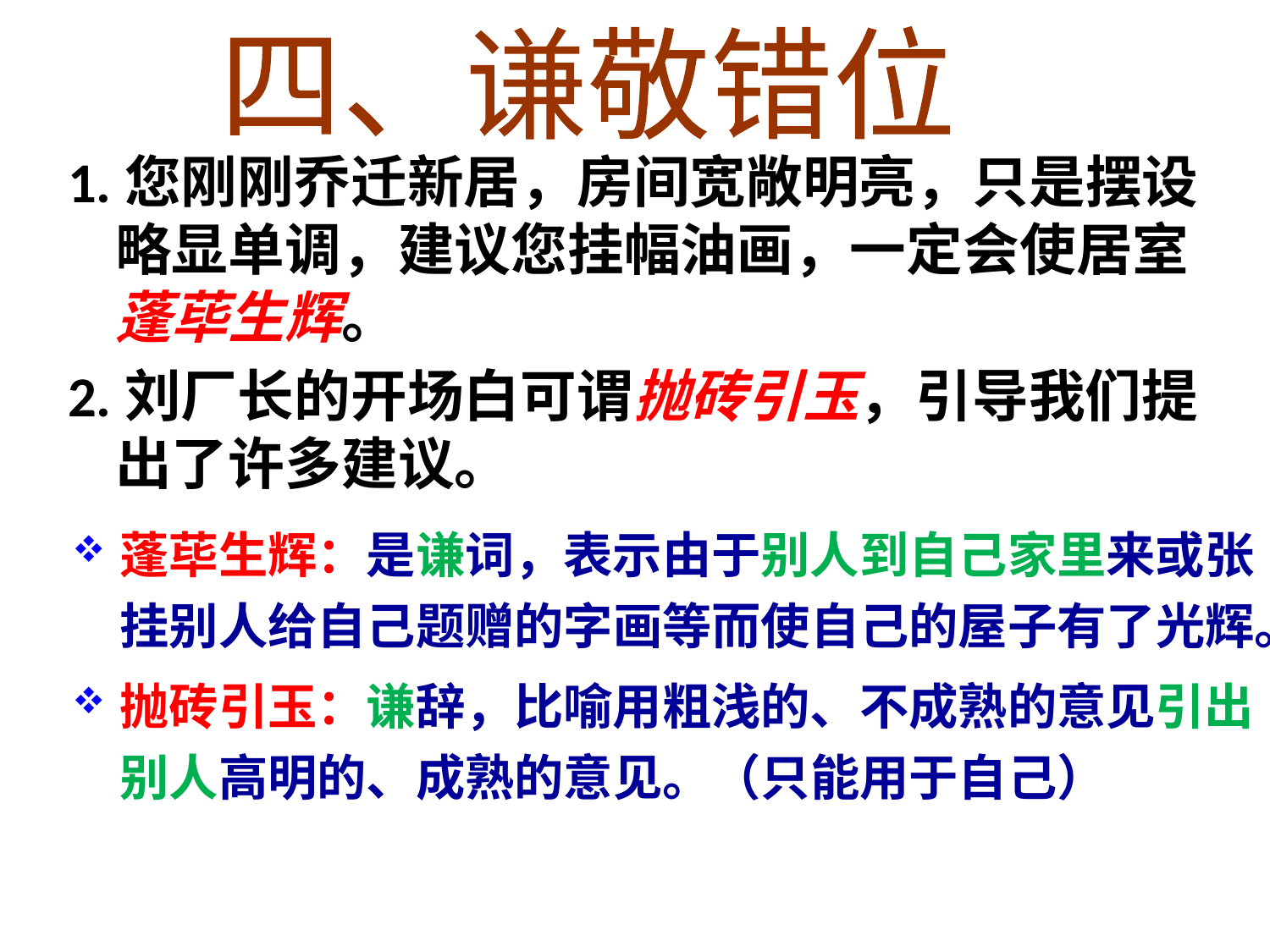

四、谦敬错位
#
1.您刚刚乔迁新居，房间宽敞明亮，只是摆设略显单调，建议您挂幅油画，一定会使居室蓬荜生辉。
2.刘厂长的开场白可谓抛砖引玉，引导我们提出了许多建议。

蓬荜生辉：是谦词，表示由于别人到自己家里来或张挂别人给自己题赠的字画等而使自己的屋子有了光辉。
抛砖引玉：谦辞，比喻用粗浅的、不成熟的意见引出别人高明的、成熟的意见。（只能用于自己）